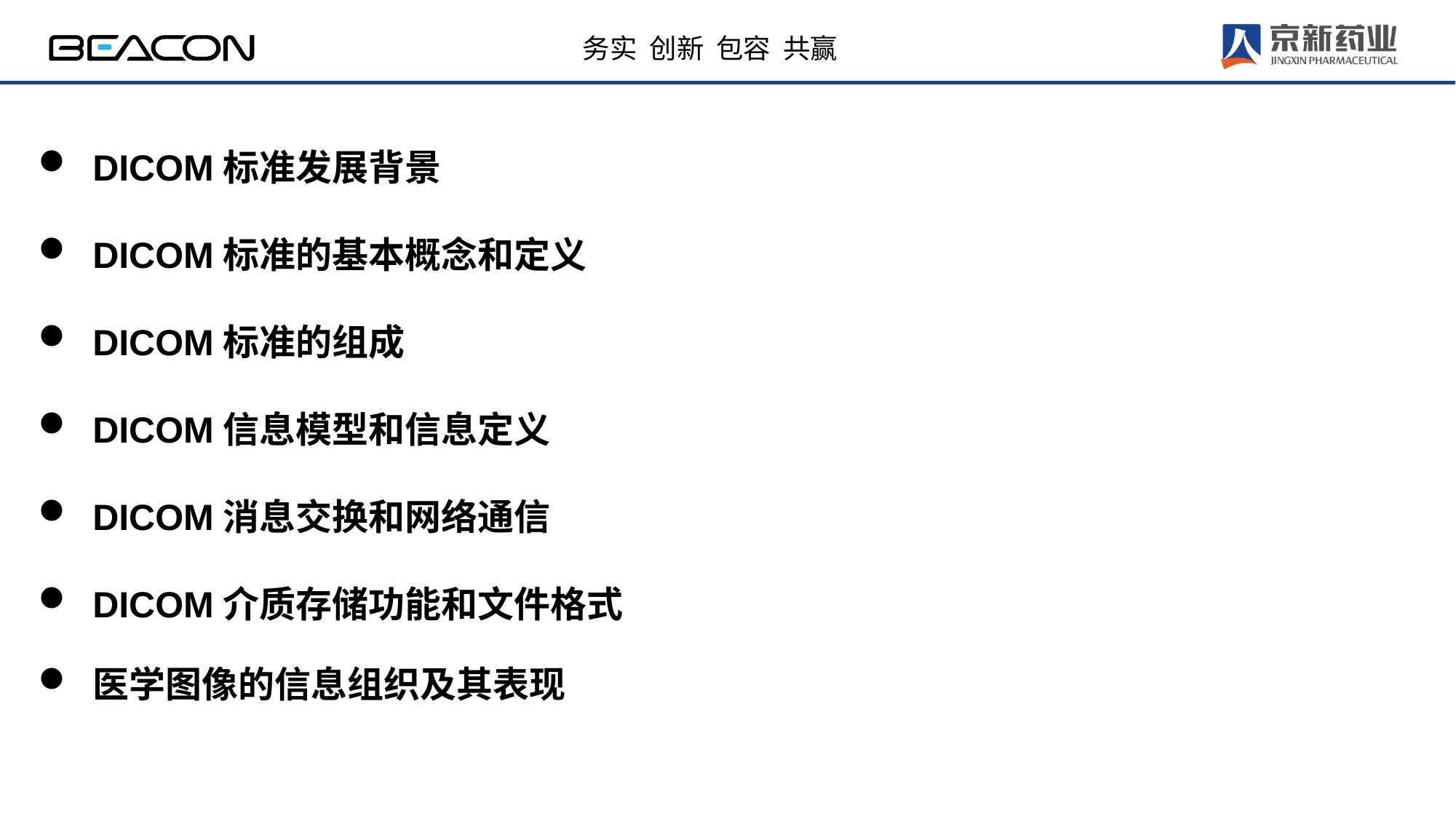

DICOM标准发展背景

DICOM标准的基本概念和定义

DICOM标准的组成

DICOM信息模型和信息定义

DICOM消息交换和网络通信

DICOM介质存储功能和文件格式

医学图像的信息组织及其表现